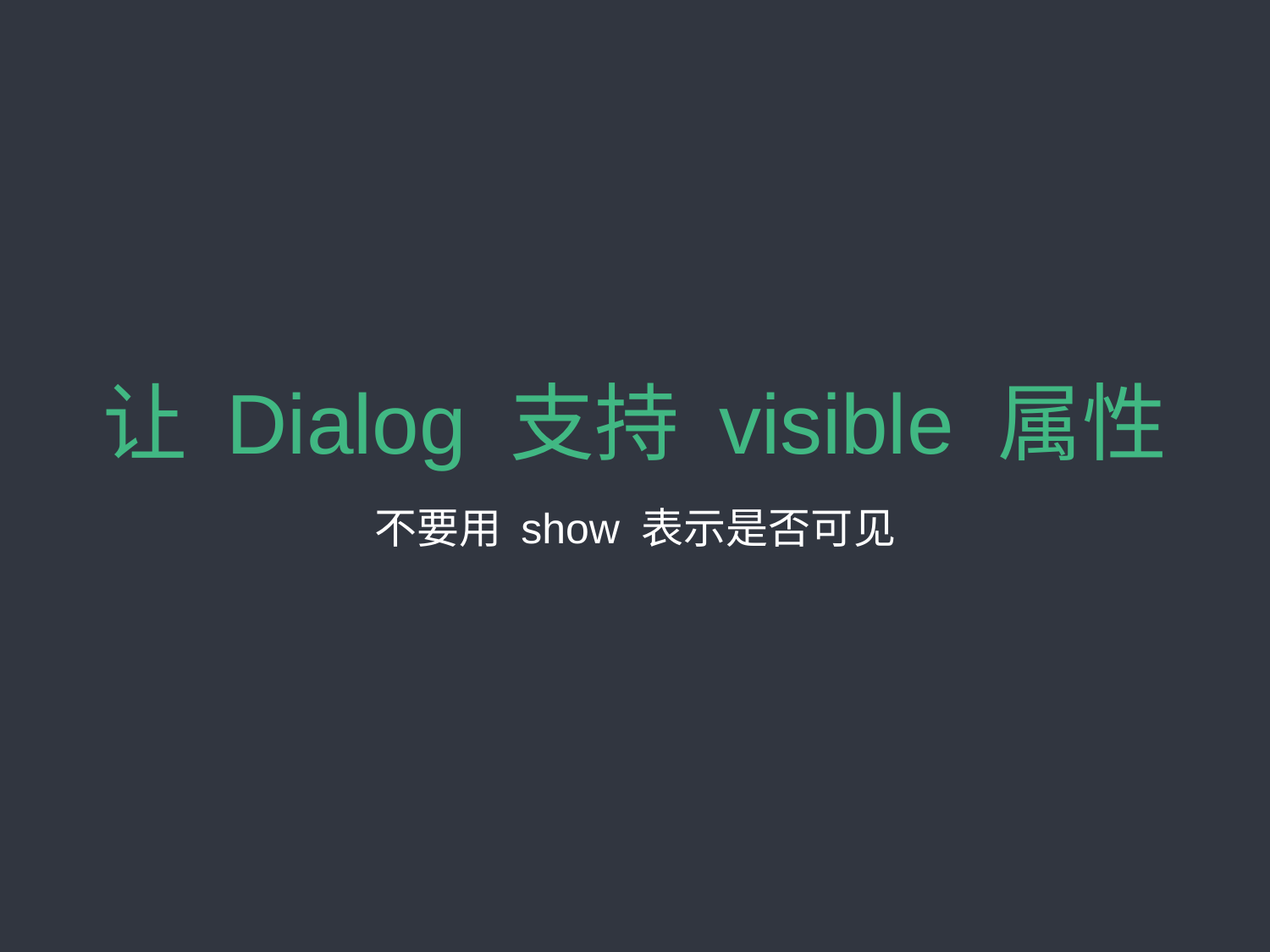

# 让 Dialog 支持 visible 属性
不要用 show 表示是否可见